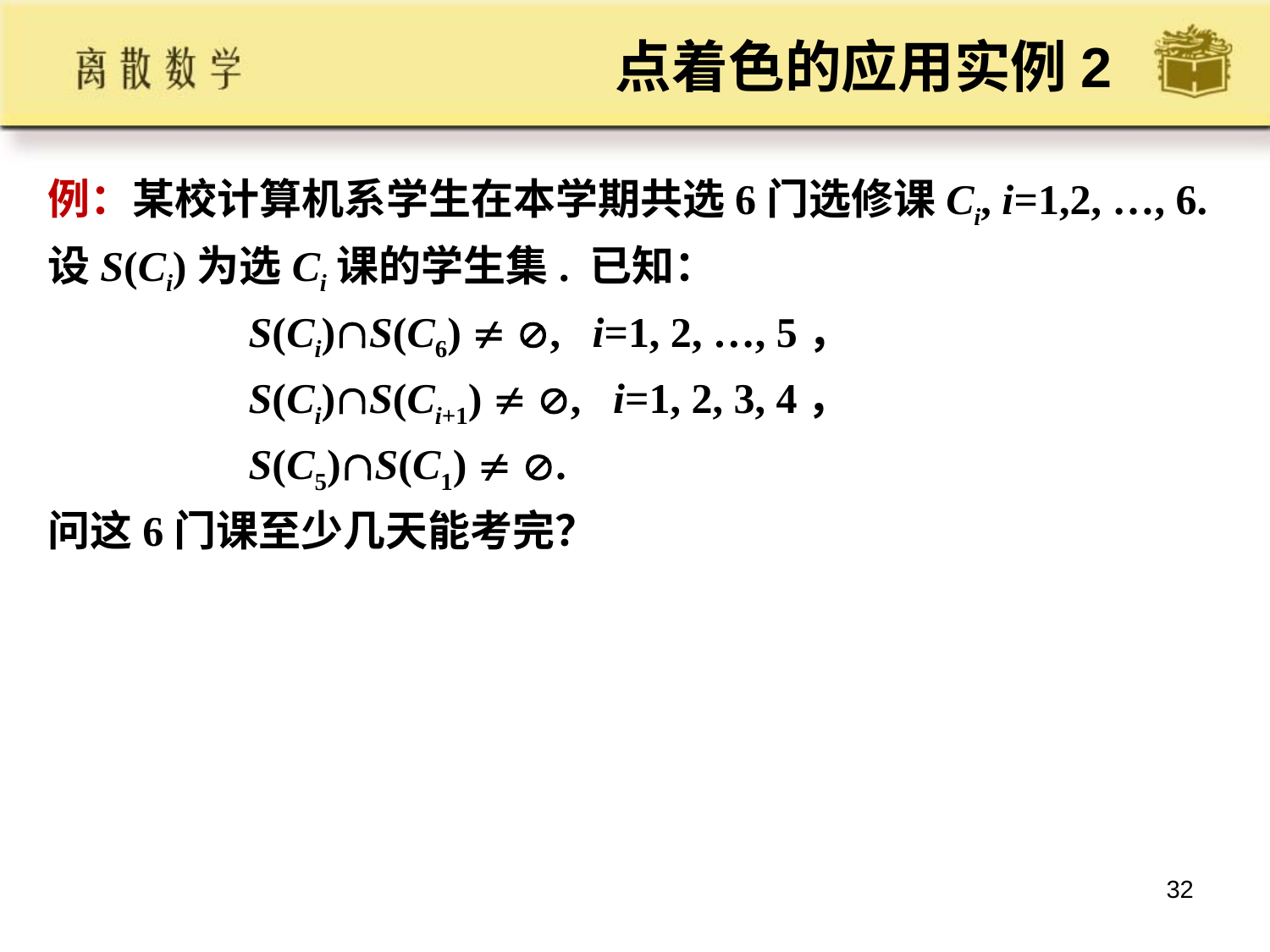

# 点着色的应用实例2
例：某校计算机系学生在本学期共选6门选修课Ci, i=1,2, …, 6.
设S(Ci)为选Ci课的学生集. 已知：
                   S(Ci)∩S(C6) ≠ ∅,   i=1, 2, …, 5，
                   S(Ci)∩S(Ci+1) ≠ ∅,   i=1, 2, 3, 4，
                   S(C5)∩S(C1) ≠ ∅.
问这6门课至少几天能考完？
32